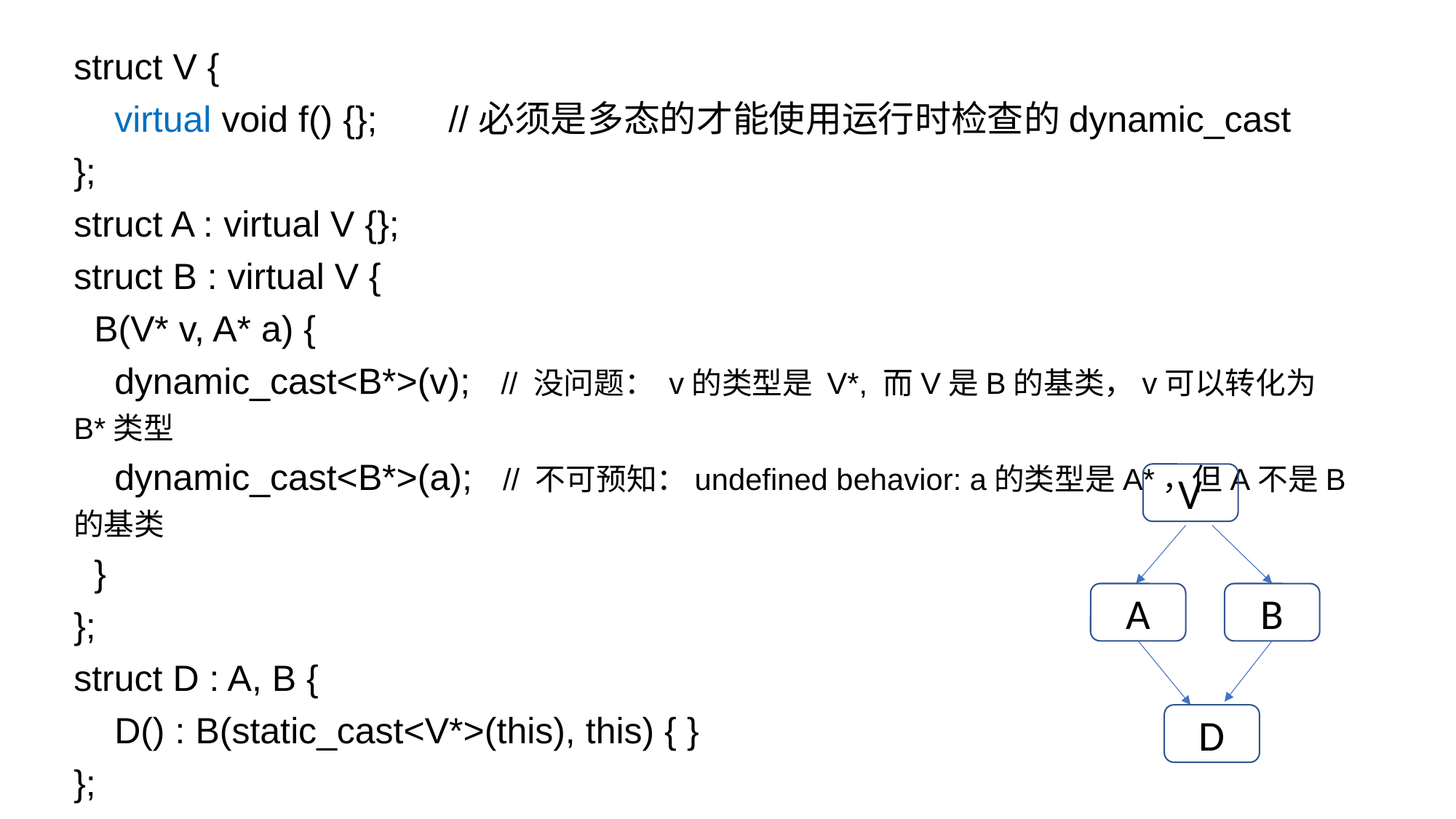

struct V {
    virtual void f() {};       //必须是多态的才能使用运行时检查的dynamic_cast
};
struct A : virtual V {};
struct B : virtual V {
  B(V* v, A* a) {
    dynamic_cast<B*>(v);   // 没问题： v的类型是 V*, 而V是B的基类，v可以转化为B*类型
    dynamic_cast<B*>(a);   // 不可预知：undefined behavior: a的类型是A*，但A不是B的基类
  }
};
struct D : A, B {
    D() : B(static_cast<V*>(this), this) { }
};
V
B
A
D